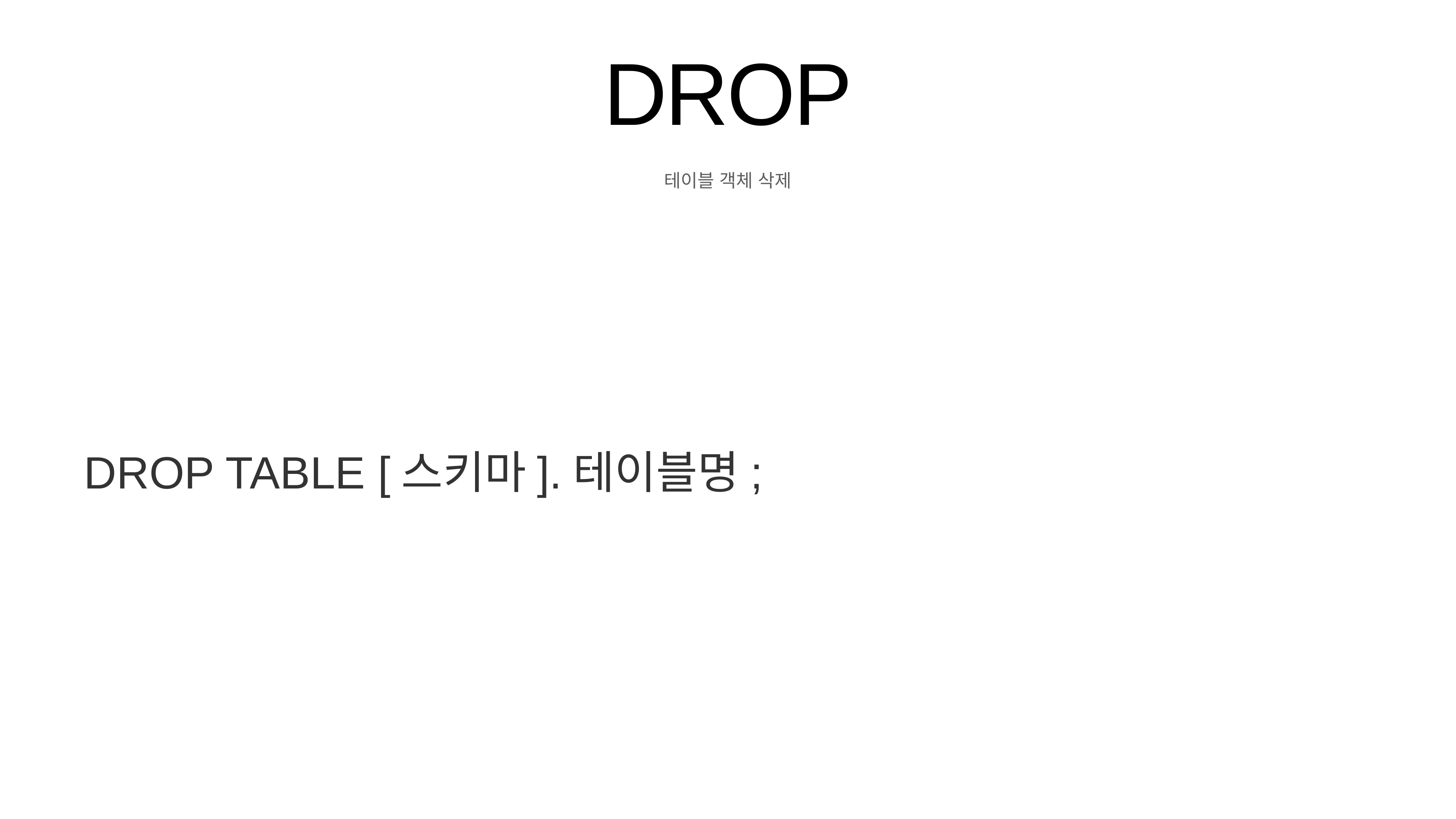

DROP
테이블 객체 삭제
DROP TABLE [스키마].테이블명;